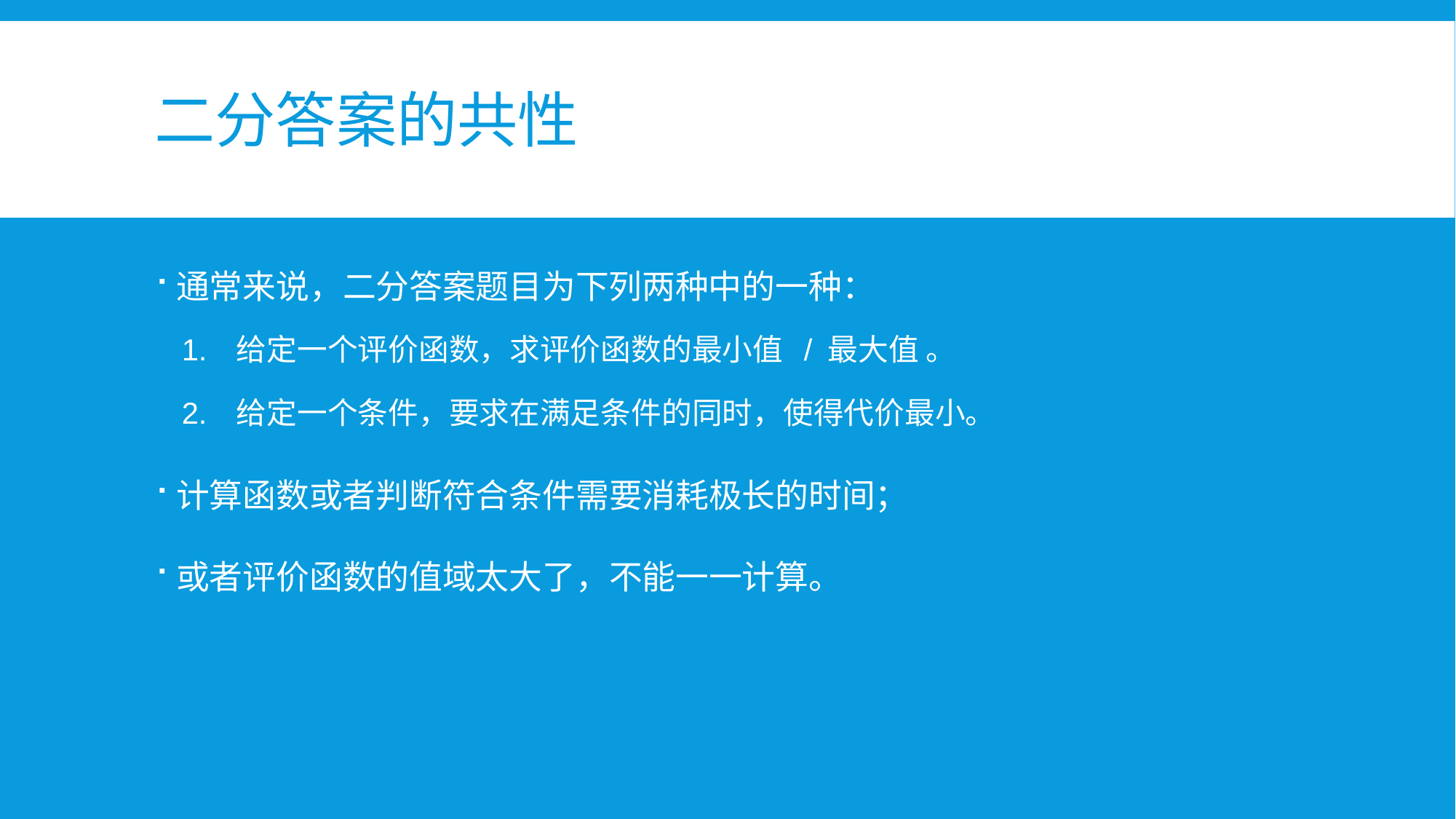

# 二分答案的共性
通常来说，二分答案题目为下列两种中的一种：
给定一个评价函数，求评价函数的最小值  / 最大值 。
给定一个条件，要求在满足条件的同时，使得代价最小。
计算函数或者判断符合条件需要消耗极长的时间；
或者评价函数的值域太大了，不能一一计算。